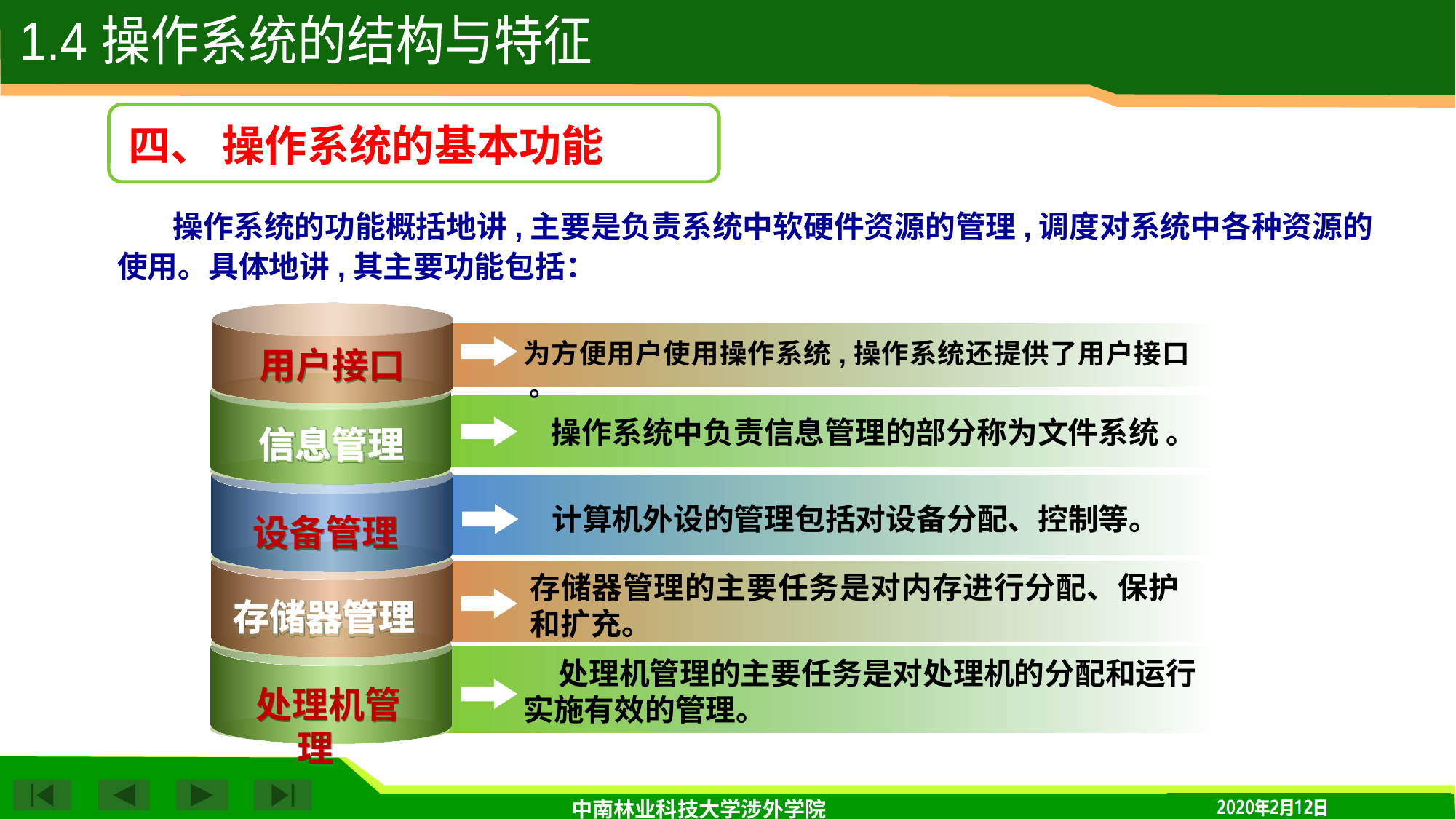

1.4 操作系统的结构与特征

四、 操作系统的基本功能
       操作系统的功能概括地讲,主要是负责系统中软硬件资源的管理,调度对系统中各种资源的使用。具体地讲,其主要功能包括：

为方便用户使用操作系统,操作系统还提供了用户接口 。

用户接口

   操作系统中负责信息管理的部分称为文件系统 。
  信息管理

  计算机外设的管理包括对设备分配、控制等。

  设备管理

存储器管理的主要任务是对内存进行分配、保护和扩充。
存储器管理

    处理机管理的主要任务是对处理机的分配和运行实施有效的管理。
  处理机管理